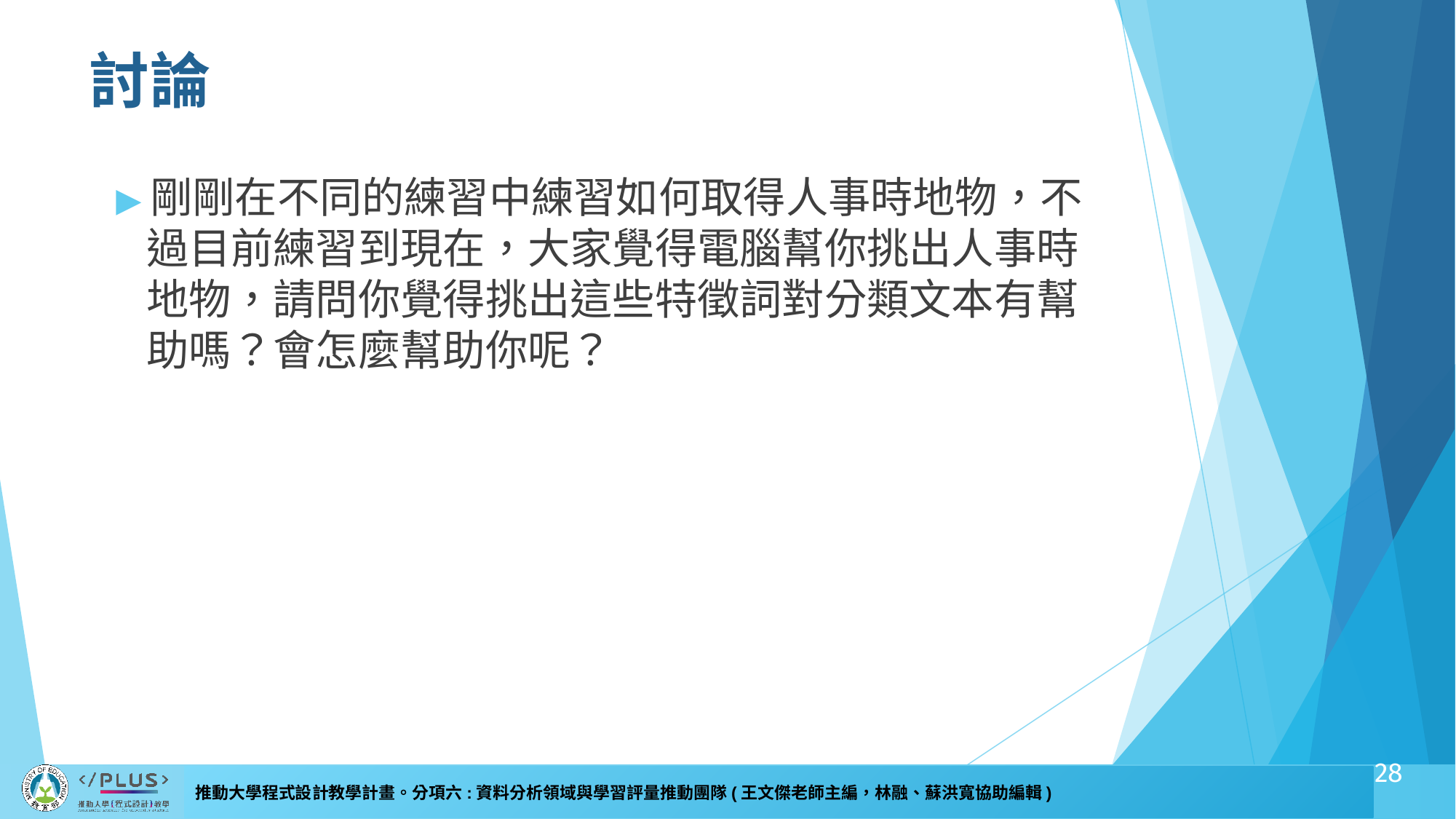

# 討論
剛剛在不同的練習中練習如何取得人事時地物，不過目前練習到現在，大家覺得電腦幫你挑出人事時地物，請問你覺得挑出這些特徵詞對分類文本有幫助嗎？會怎麼幫助你呢？
28